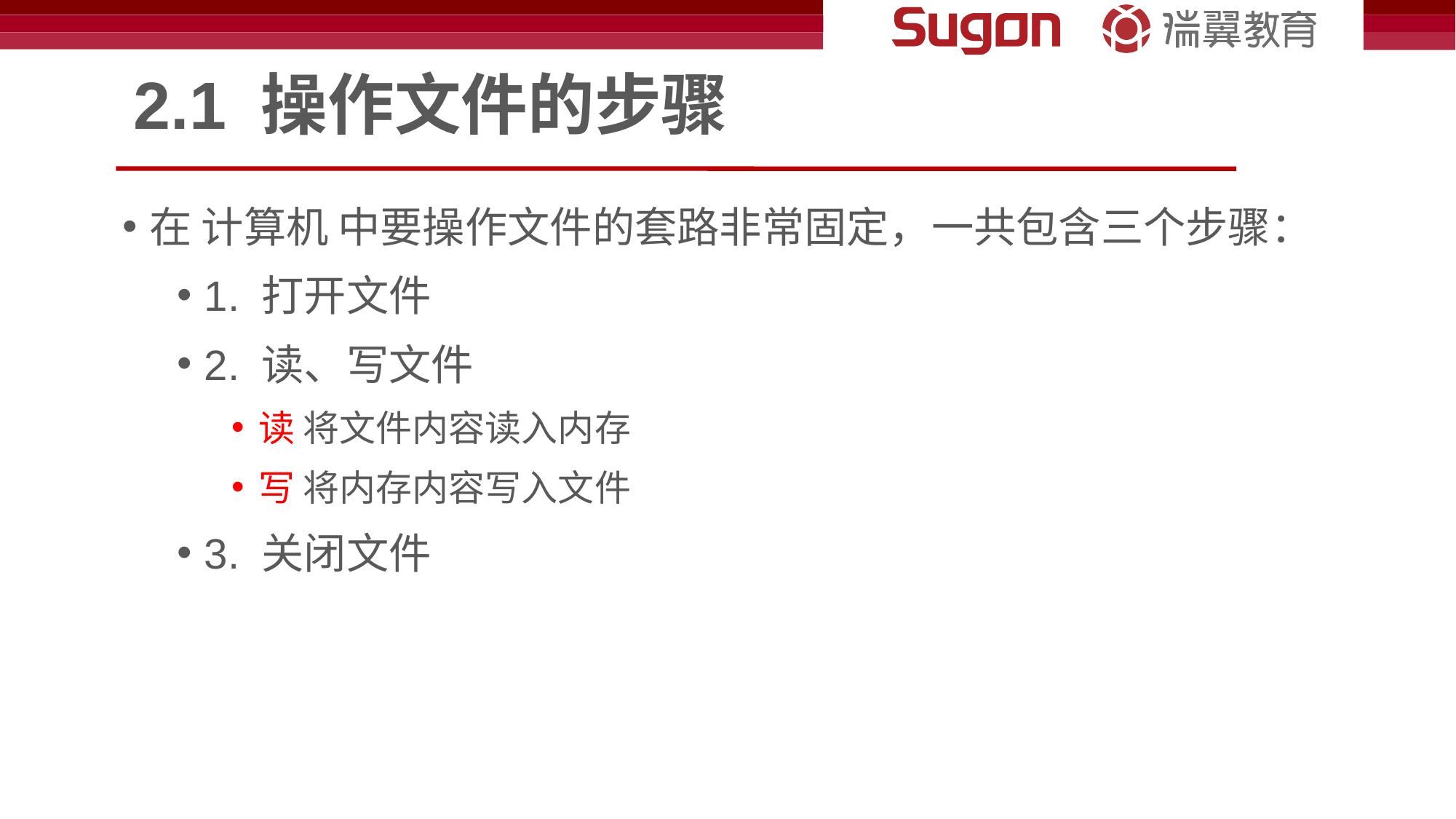

# 2.1 操作文件的步骤
在 计算机 中要操作文件的套路非常固定，一共包含三个步骤：
1. 打开文件
2. 读、写文件
读 将文件内容读入内存
写 将内存内容写入文件
3. 关闭文件